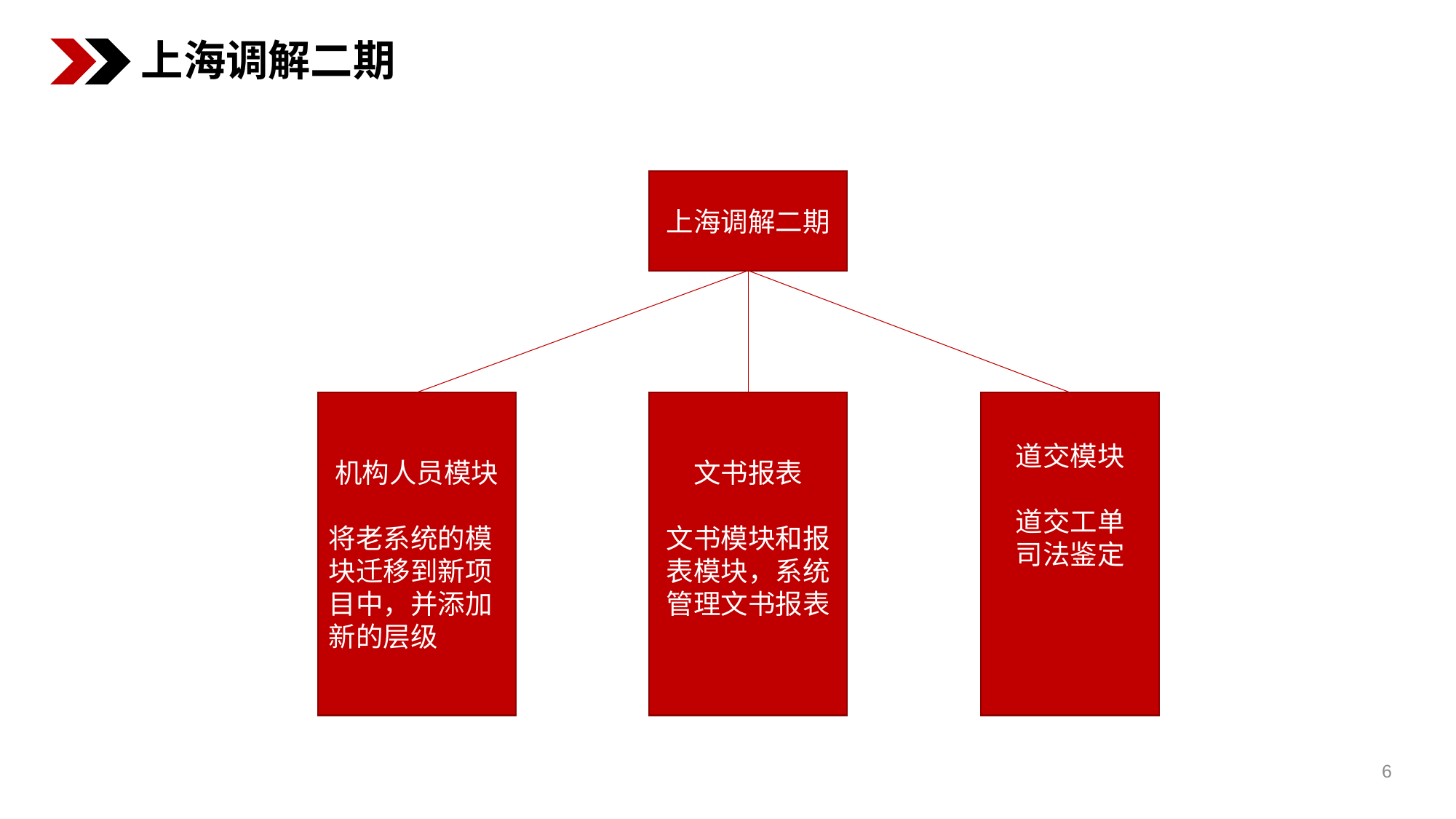

上海调解二期

上海调解二期

机构人员模块

将老系统的模块迁移到新项目中，并添加新的层级

文书报表

文书模块和报表模块，系统管理文书报表

道交模块
道交工单
司法鉴定

6